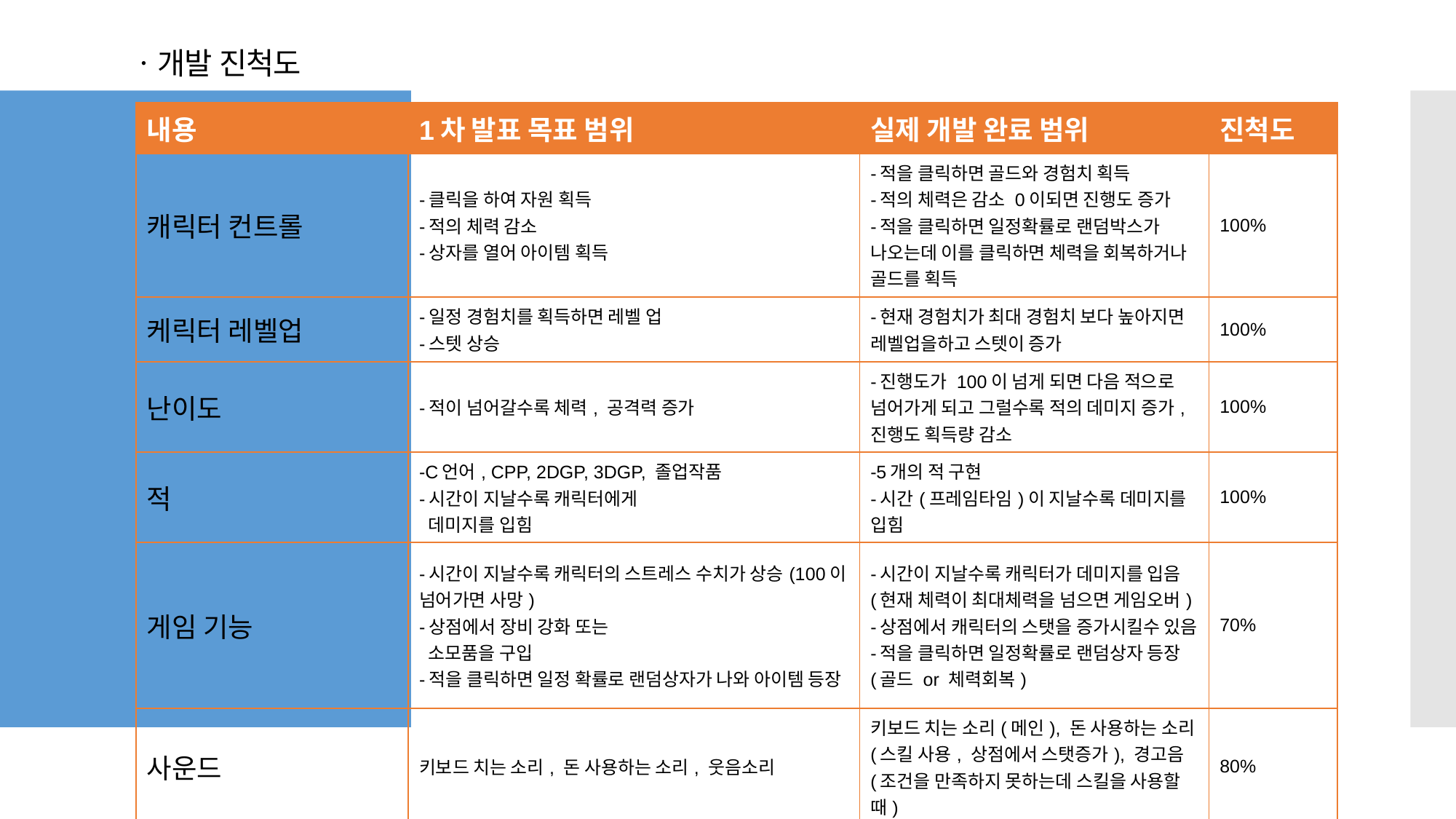

# ㆍ개발 진척도
| 내용 | 1차 발표 목표 범위 | 실제 개발 완료 범위 | 진척도 |
| --- | --- | --- | --- |
| 캐릭터 컨트롤 | -클릭을 하여 자원 획득 -적의 체력 감소 -상자를 열어 아이템 획득 | -적을 클릭하면 골드와 경험치 획득 -적의 체력은 감소 0이되면 진행도 증가 -적을 클릭하면 일정확률로 랜덤박스가 나오는데 이를 클릭하면 체력을 회복하거나 골드를 획득 | 100% |
| 케릭터 레벨업 | -일정 경험치를 획득하면 레벨 업 -스텟 상승 | -현재 경험치가 최대 경험치 보다 높아지면 레벨업을하고 스텟이 증가 | 100% |
| 난이도 | -적이 넘어갈수록 체력, 공격력 증가 | -진행도가 100이 넘게 되면 다음 적으로 넘어가게 되고 그럴수록 적의 데미지 증가, 진행도 획득량 감소 | 100% |
| 적 | -C언어, CPP, 2DGP, 3DGP, 졸업작품 -시간이 지날수록 캐릭터에게 데미지를 입힘 | -5개의 적 구현 -시간(프레임타임)이 지날수록 데미지를 입힘 | 100% |
| 게임 기능 | -시간이 지날수록 캐릭터의 스트레스 수치가 상승(100이 넘어가면 사망) -상점에서 장비 강화 또는 소모품을 구입 -적을 클릭하면 일정 확률로 랜덤상자가 나와 아이템 등장 | -시간이 지날수록 캐릭터가 데미지를 입음(현재 체력이 최대체력을 넘으면 게임오버) -상점에서 캐릭터의 스탯을 증가시킬수 있음 -적을 클릭하면 일정확률로 랜덤상자 등장(골드 or 체력회복) | 70% |
| 사운드 | 키보드 치는 소리, 돈 사용하는 소리, 웃음소리 | 키보드 치는 소리(메인), 돈 사용하는 소리(스킬 사용, 상점에서 스탯증가), 경고음(조건을 만족하지 못하는데 스킬을 사용할 때) | 80% |